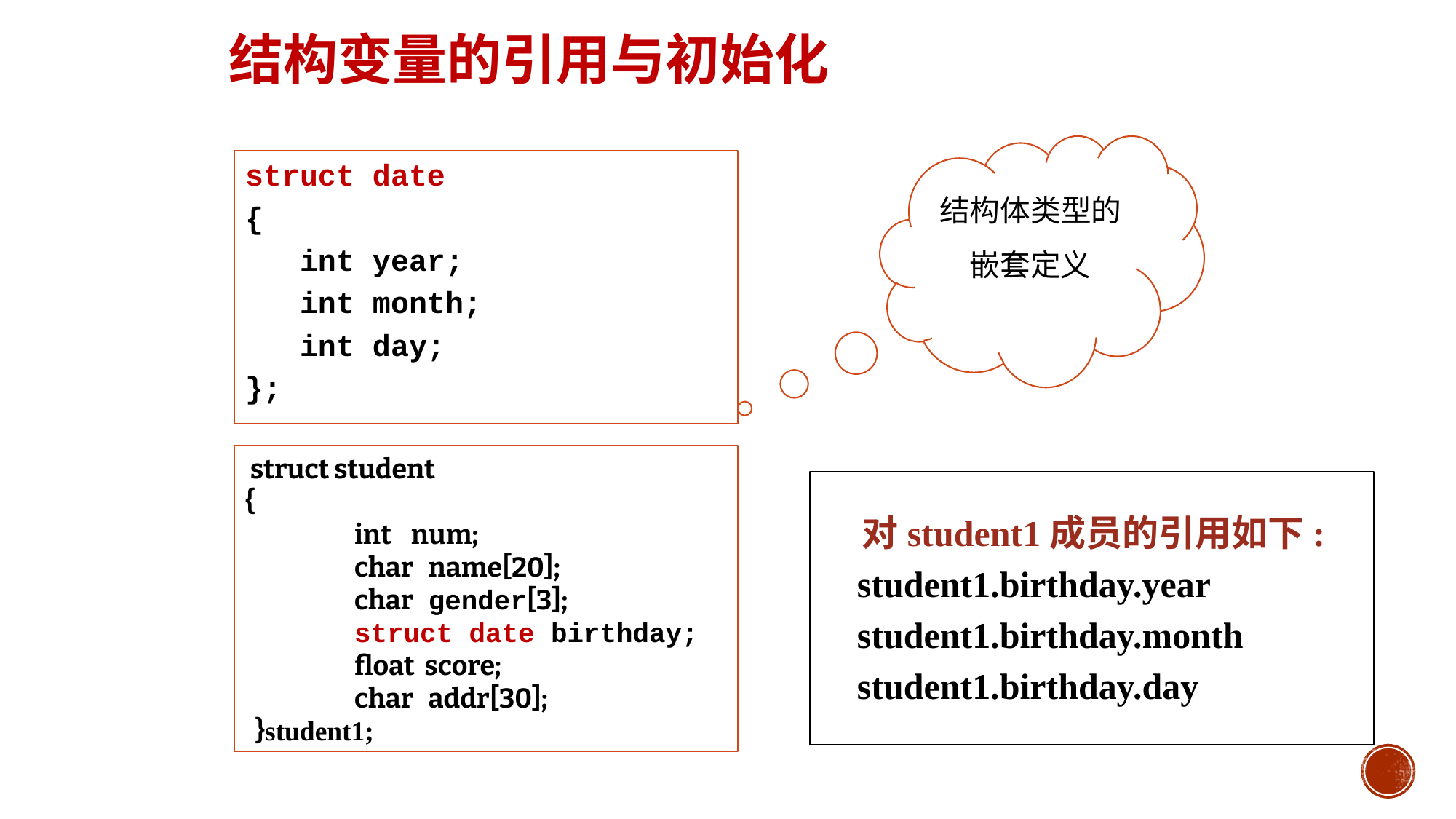

结构变量的引用与初始化
结构体类型的嵌套定义

struct date
{
   int year;
   int month;
   int day;
};

 struct student
{
 	int    num;
   	char   name[20];
   	char   gender[3];
   	struct date birthday;
   	float  score;
   	char   addr[30];
  }student1;
    对student1成员的引用如下:
    student1.birthday.year
    student1.birthday.month
    student1.birthday.day
19